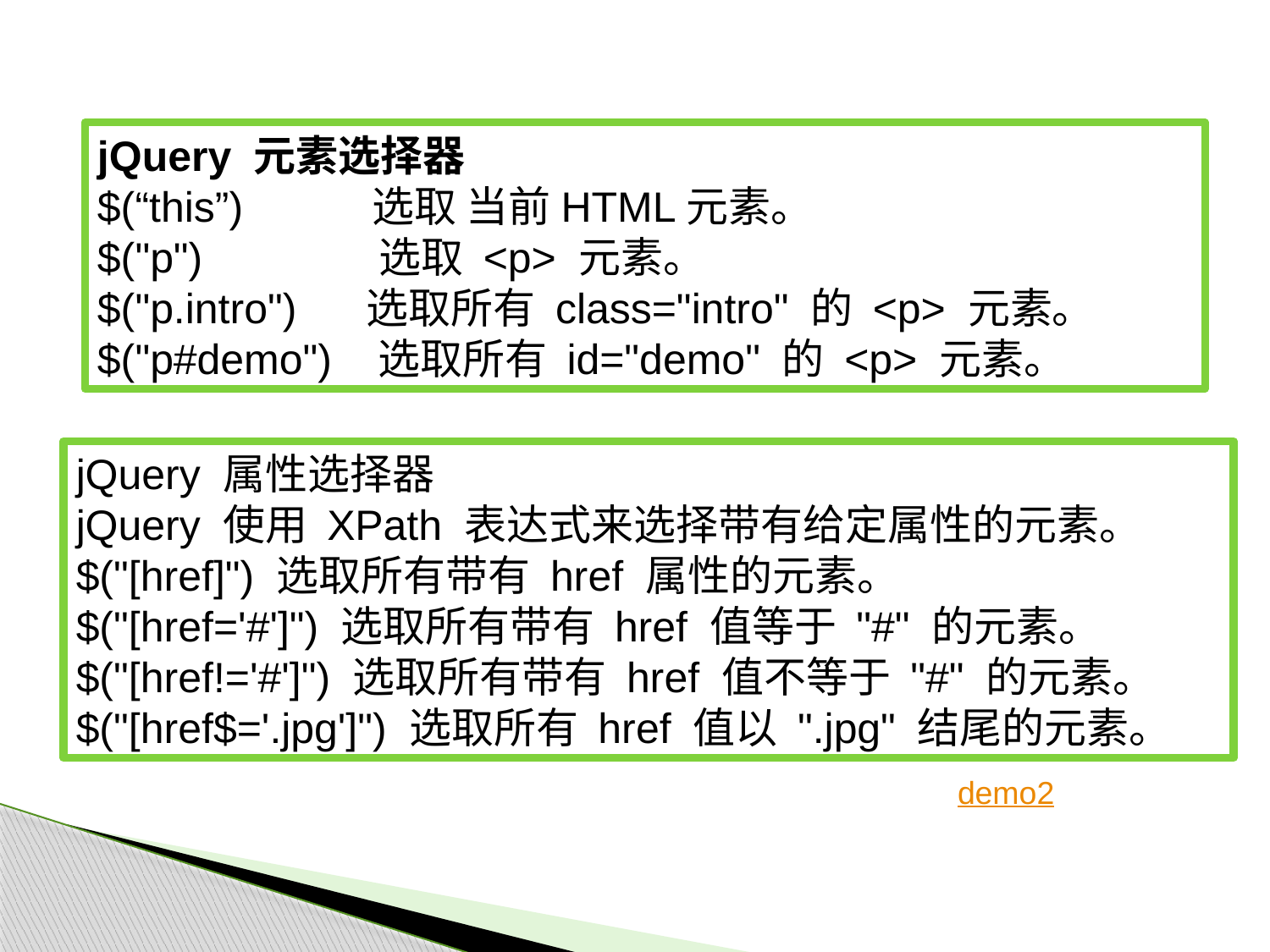

#
jQuery 元素选择器
$(“this”)          选取 当前HTML元素。
$("p")              选取 <p> 元素。
$("p.intro")     选取所有 class="intro" 的 <p> 元素。
$("p#demo")   选取所有 id="demo" 的 <p> 元素。

jQuery 属性选择器
jQuery 使用 XPath 表达式来选择带有给定属性的元素。
$("[href]") 选取所有带有 href 属性的元素。
$("[href='#']") 选取所有带有 href 值等于 "#" 的元素。
$("[href!='#']") 选取所有带有 href 值不等于 "#" 的元素。
$("[href$='.jpg']") 选取所有 href 值以 ".jpg" 结尾的元素。
demo2